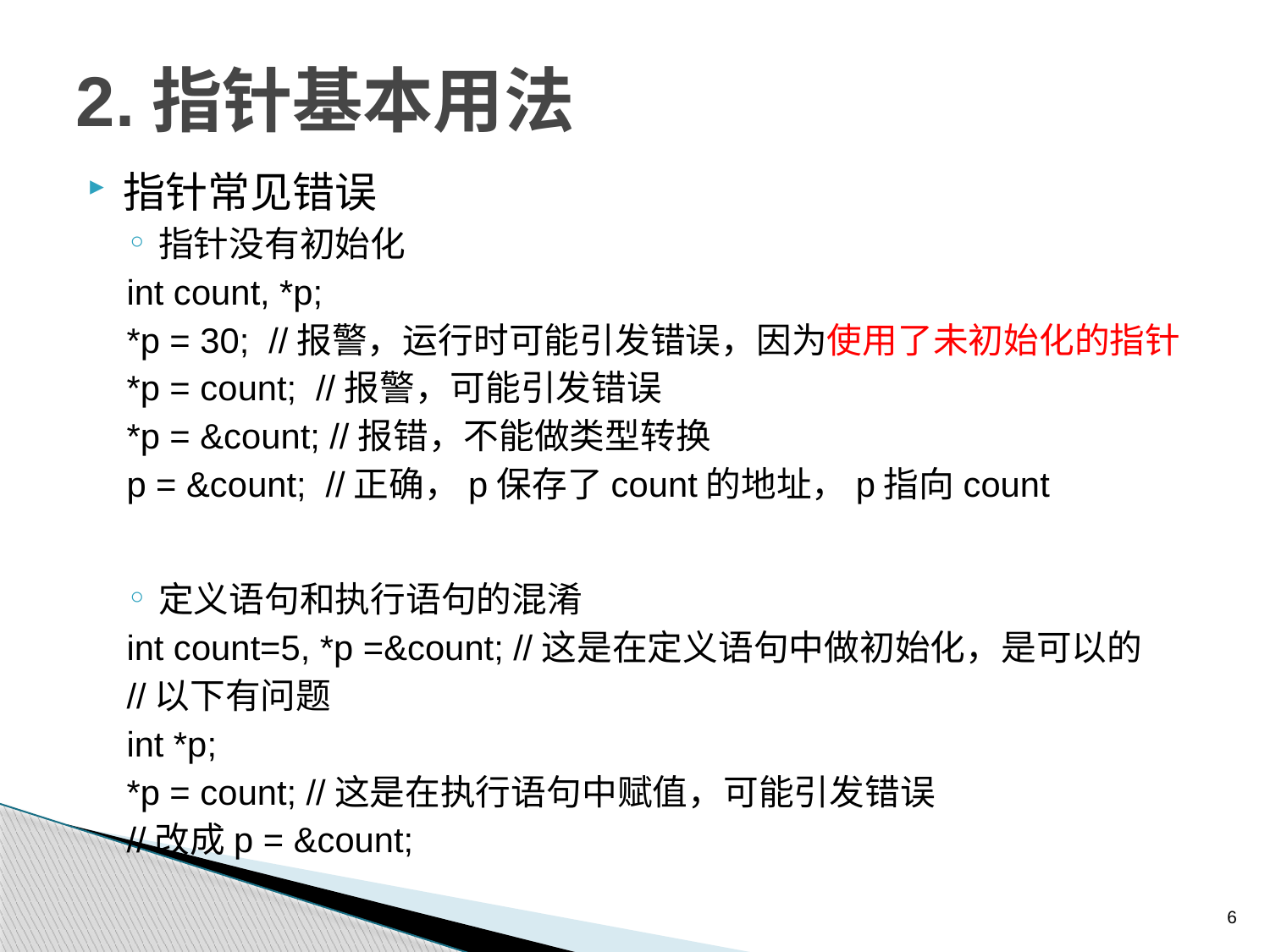

# 2.指针基本用法
指针常见错误
指针没有初始化
int count, *p;
*p = 30;  //报警，运行时可能引发错误，因为使用了未初始化的指针
*p = count;  //报警，可能引发错误
*p = &count; //报错，不能做类型转换
p = &count;  //正确，p保存了count的地址，p指向count

定义语句和执行语句的混淆
int count=5, *p =&count; //这是在定义语句中做初始化，是可以的
//以下有问题
int *p;
*p = count; //这是在执行语句中赋值，可能引发错误
//改成p = &count;

6